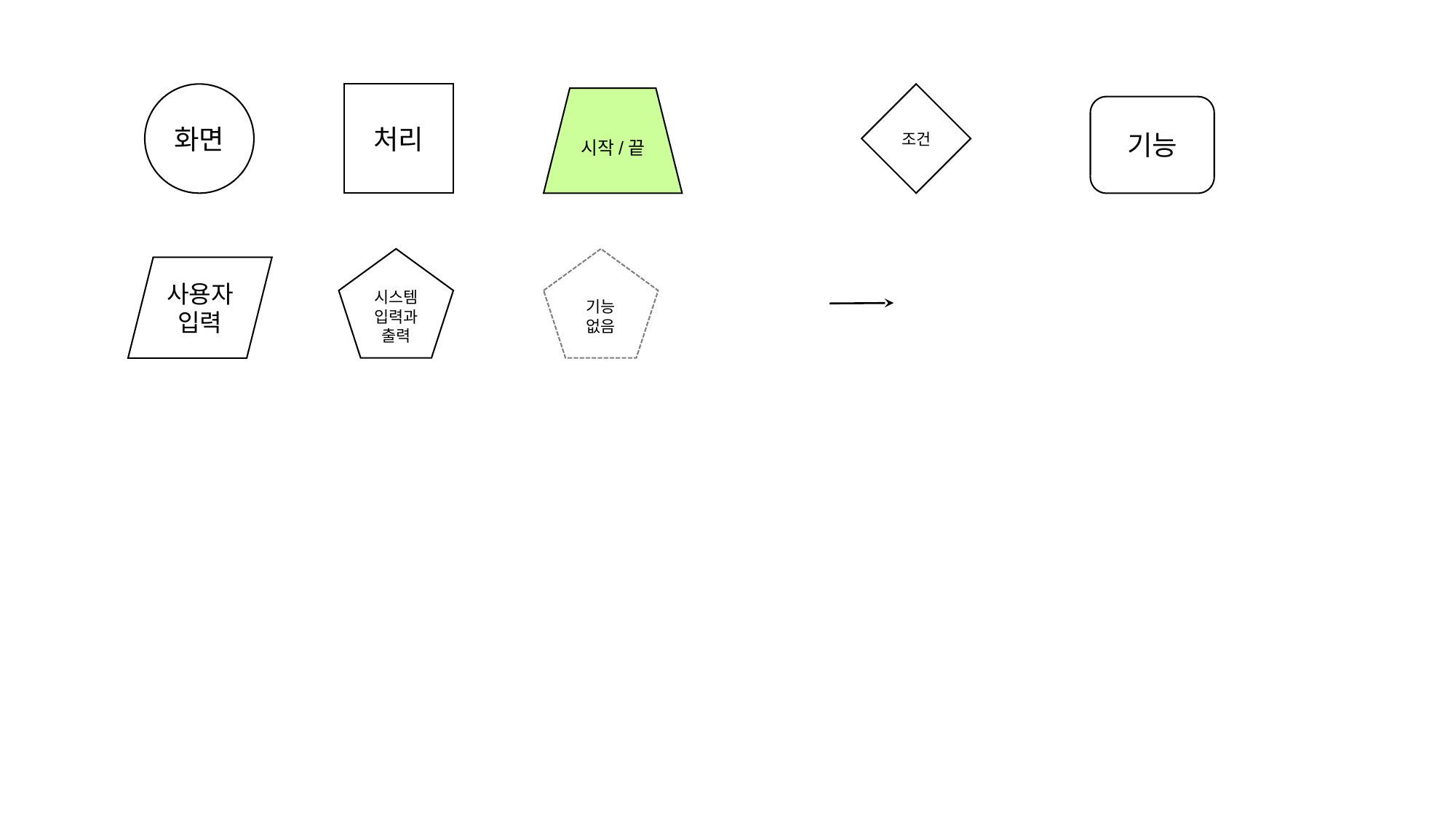

화면
처리
조건
시작/끝
기능
시스템입력과출력
기능 없음
사용자입력